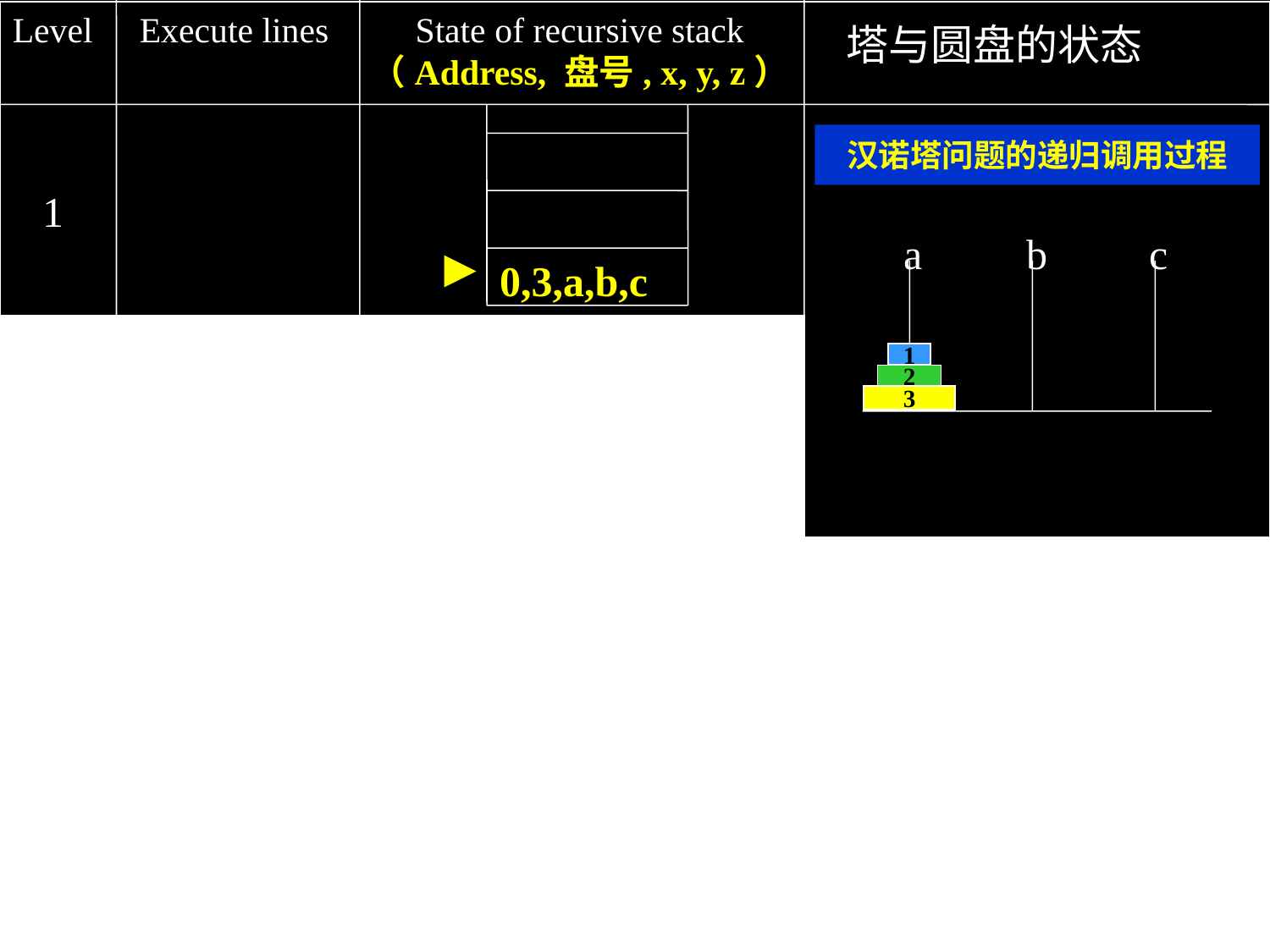

Level
Execute lines
State of recursive stack
（Address, 盘号, x, y, z）

塔与圆盘的状态

0,3,a,b,c
汉诺塔问题的递归调用过程
1
a
b
c

6,2,a,c,b
0,3,a,b,c
1
2
3
2
1，2，4，5

6,1,a,b,c
6,2,a,c,b
0,3,a,b,c
a
b
c

3
1，2，3，9
2
3
1

a
b
c

6,2,a,c,b
0,3,a,b,c
2
6，7

3
2
1